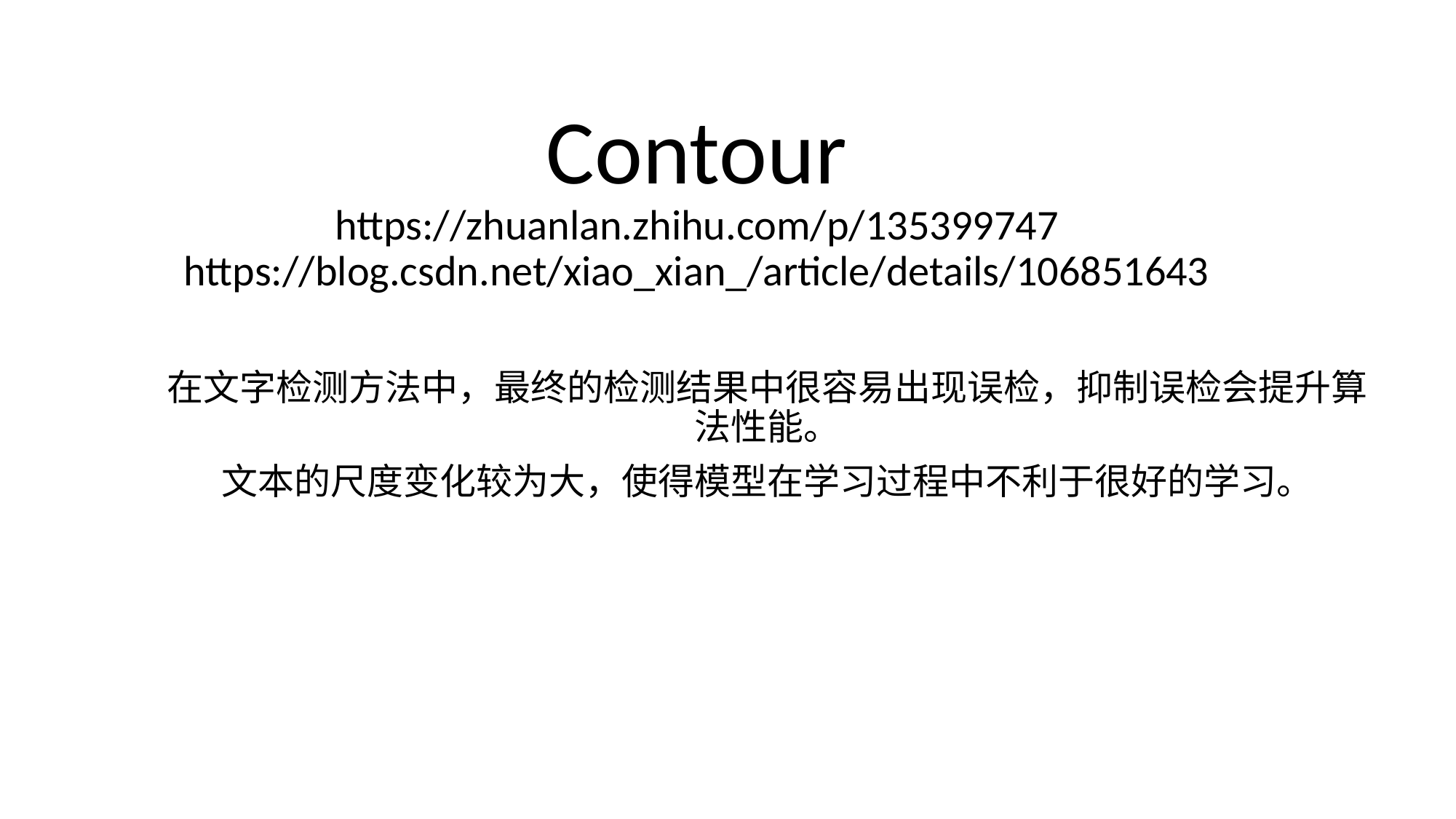

# Contour https://zhuanlan.zhihu.com/p/135399747 https://blog.csdn.net/xiao_xian_/article/details/106851643
在文字检测方法中，最终的检测结果中很容易出现误检，抑制误检会提升算法性能。
文本的尺度变化较为大，使得模型在学习过程中不利于很好的学习。